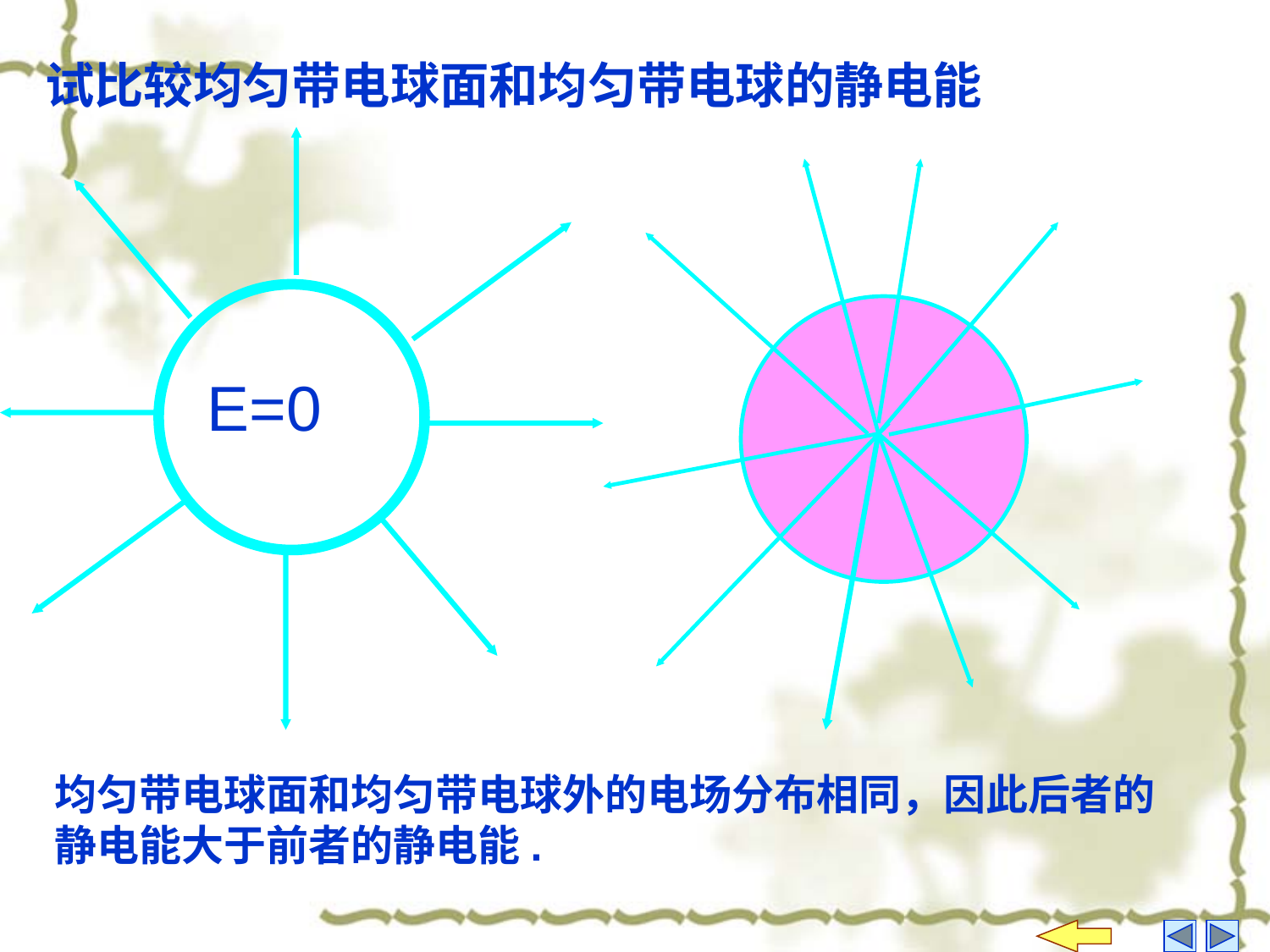

试比较均匀带电球面和均匀带电球的静电能

E=0

均匀带电球面和均匀带电球外的电场分布相同，因此后者的静电能大于前者的静电能.